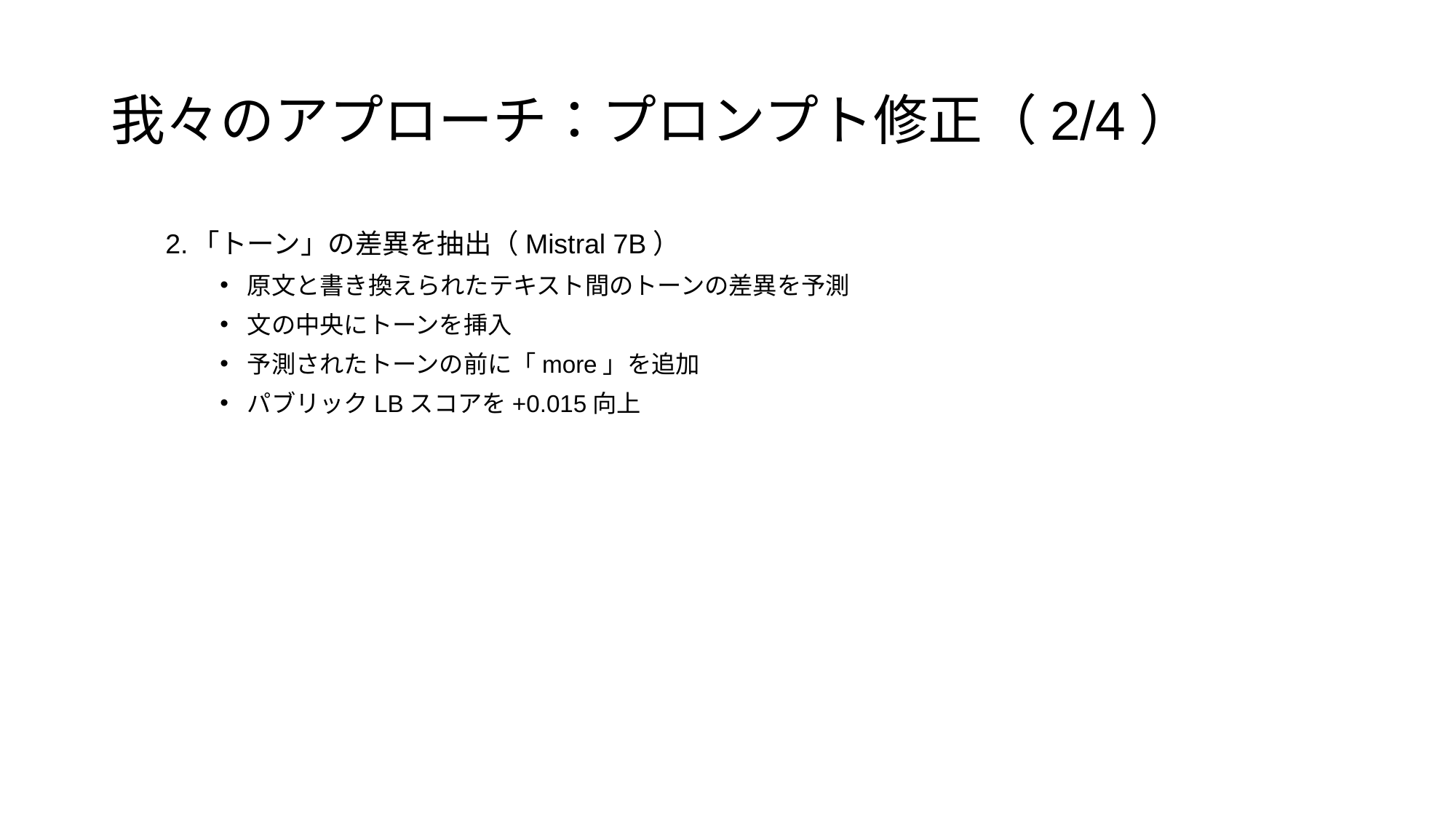

# 我々のアプローチ：プロンプト修正（2/4）
「トーン」の差異を抽出（Mistral 7B）
原文と書き換えられたテキスト間のトーンの差異を予測
文の中央にトーンを挿入
予測されたトーンの前に「more」を追加
パブリックLBスコアを+0.015向上